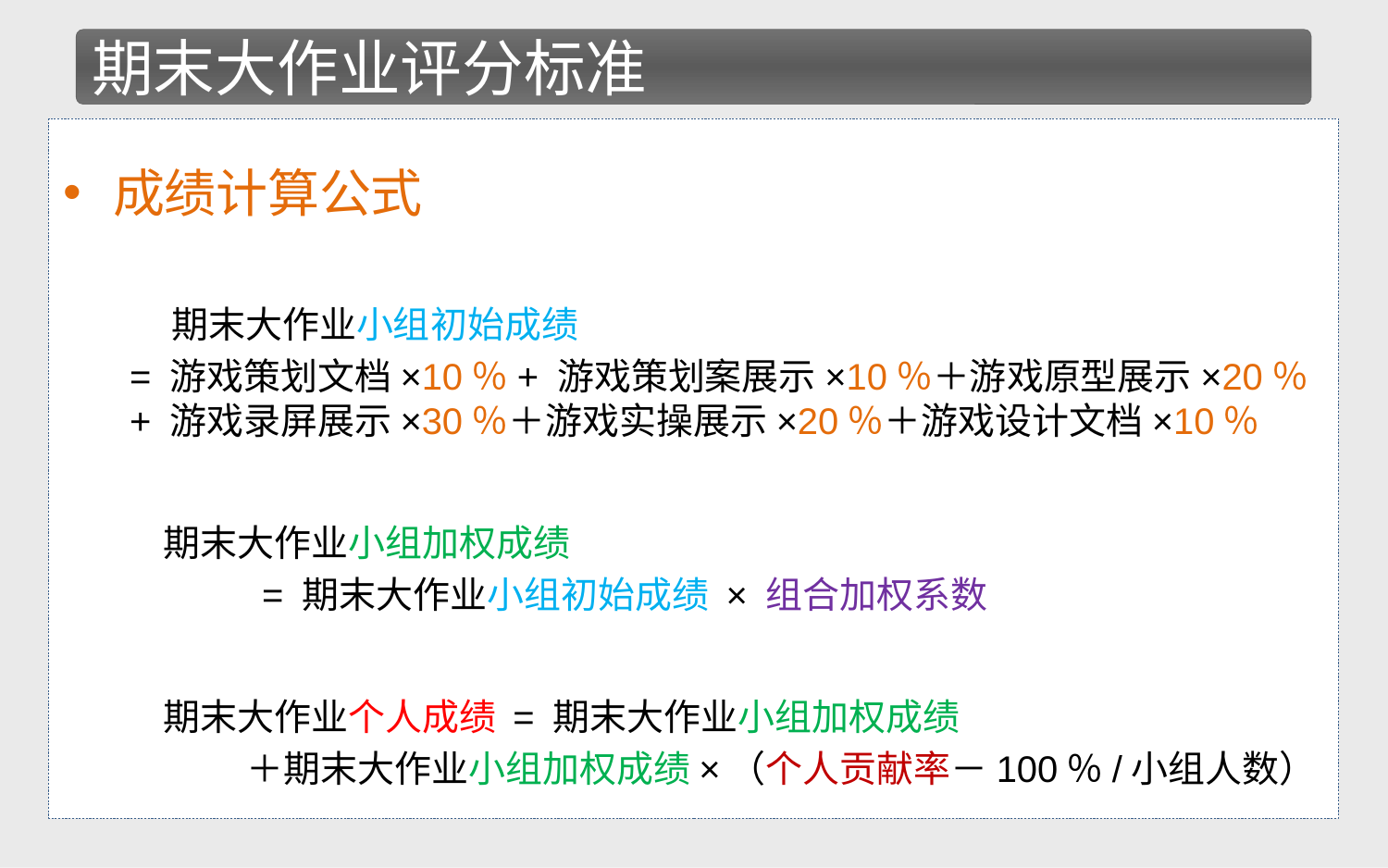

期末大作业评分标准

成绩计算公式

    期末大作业小组初始成绩
= 游戏策划文档×10％+ 游戏策划案展示×10％＋游戏原型展示×20％+ 游戏录屏展示×30％＋游戏实操展示×20％＋游戏设计文档×10％

   期末大作业小组加权成绩
             = 期末大作业小组初始成绩 × 组合加权系数

   期末大作业个人成绩 = 期末大作业小组加权成绩
             ＋期末大作业小组加权成绩×（个人贡献率－100％/小组人数）